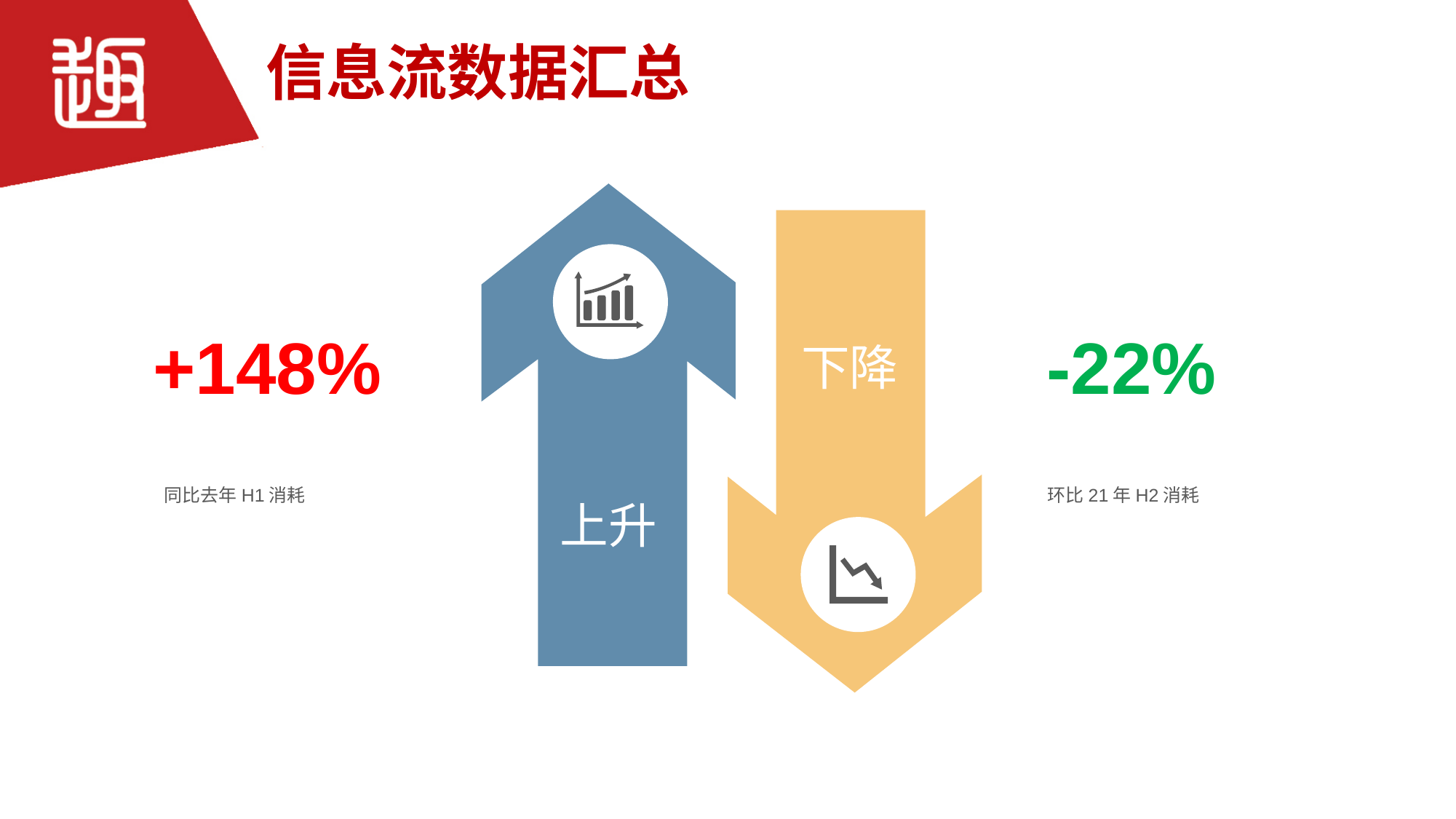

信息流数据汇总

+148%
-22%
下降
同比去年H1消耗
环比21年H2消耗
上升